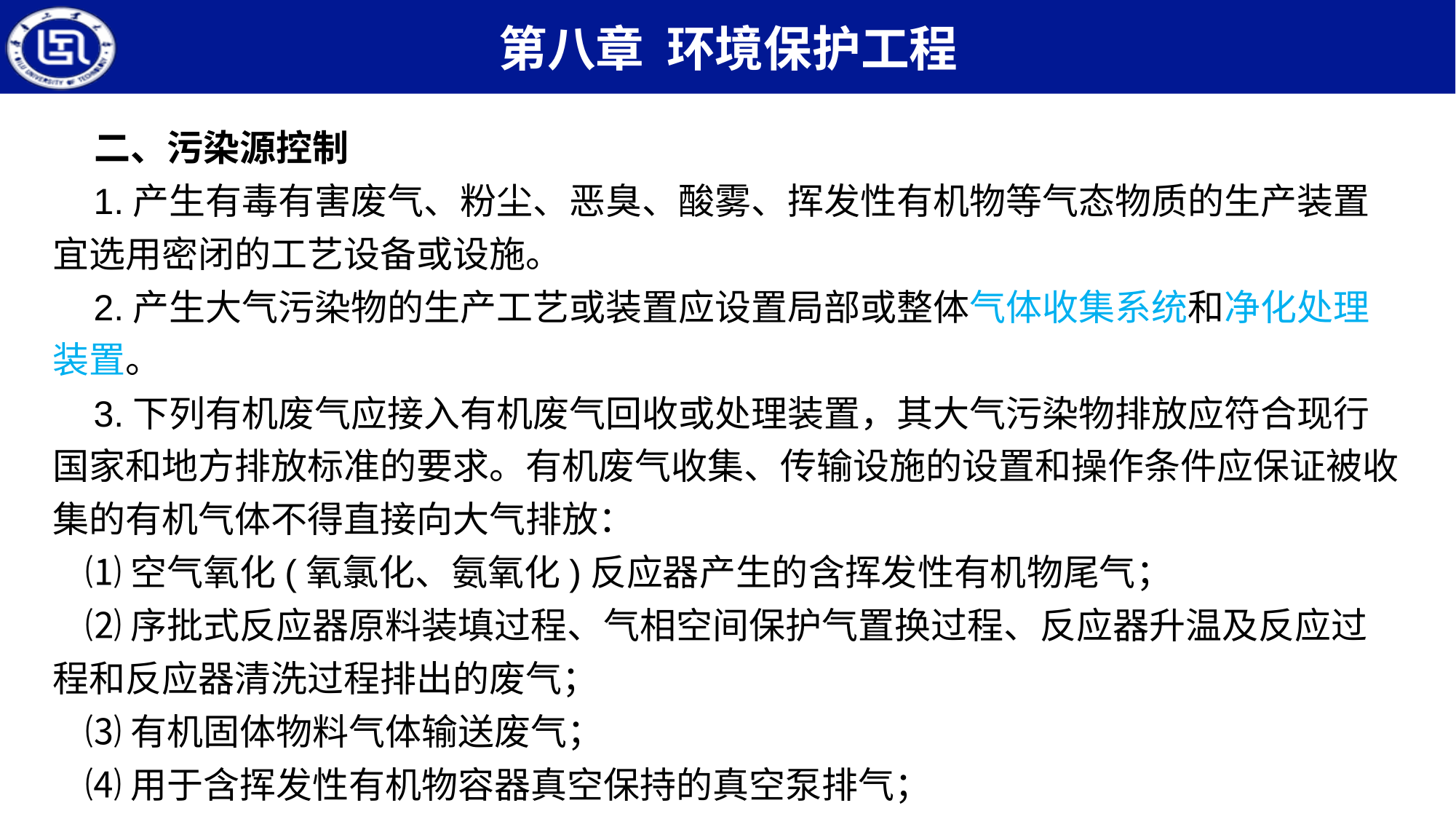

二、污染源控制
    1.产生有毒有害废气、粉尘、恶臭、酸雾、挥发性有机物等气态物质的生产装置宜选用密闭的工艺设备或设施。
    2.产生大气污染物的生产工艺或装置应设置局部或整体气体收集系统和净化处理装置。
    3.下列有机废气应接入有机废气回收或处理装置，其大气污染物排放应符合现行国家和地方排放标准的要求。有机废气收集、传输设施的设置和操作条件应保证被收集的有机气体不得直接向大气排放：
    ⑴空气氧化(氧氯化、氨氧化)反应器产生的含挥发性有机物尾气；
    ⑵序批式反应器原料装填过程、气相空间保护气置换过程、反应器升温及反应过程和反应器清洗过程排出的废气；
    ⑶有机固体物料气体输送废气；
    ⑷用于含挥发性有机物容器真空保持的真空泵排气；